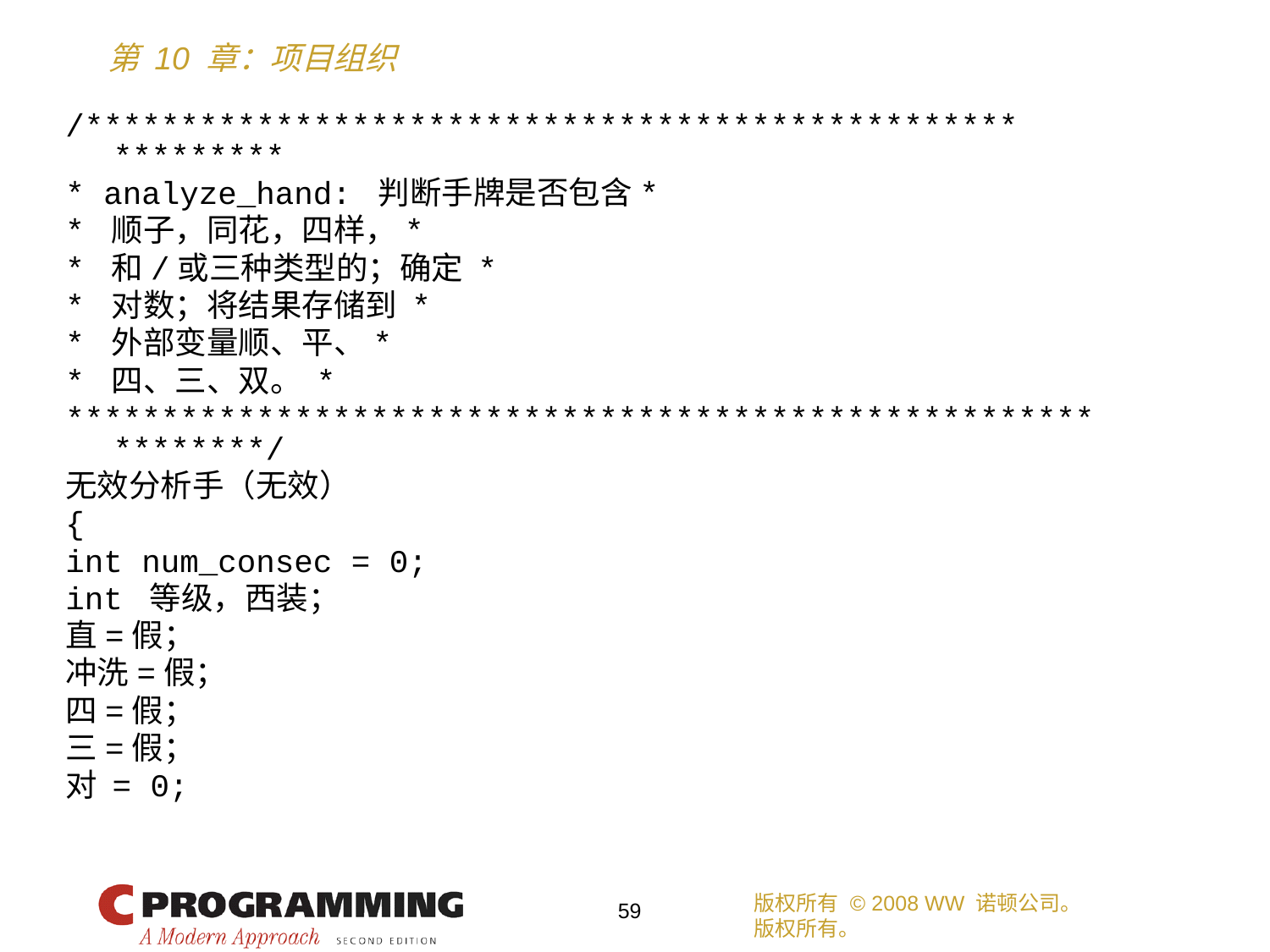

/************************************************* *********
* analyze_hand: 判断手牌是否包含*
* 顺子，同花，四样，*
* 和/或三种类型的；确定 *
* 对数；将结果存储到 *
* 外部变量顺、平、*
* 四、三、双。 *
****************************************************** ********/
无效分析手（无效）
{
int num_consec = 0;
int 等级，西装；
直=假；
冲洗=假；
四=假；
三=假；
对 = 0;
版权所有 © 2008 WW 诺顿公司。
版权所有。
59